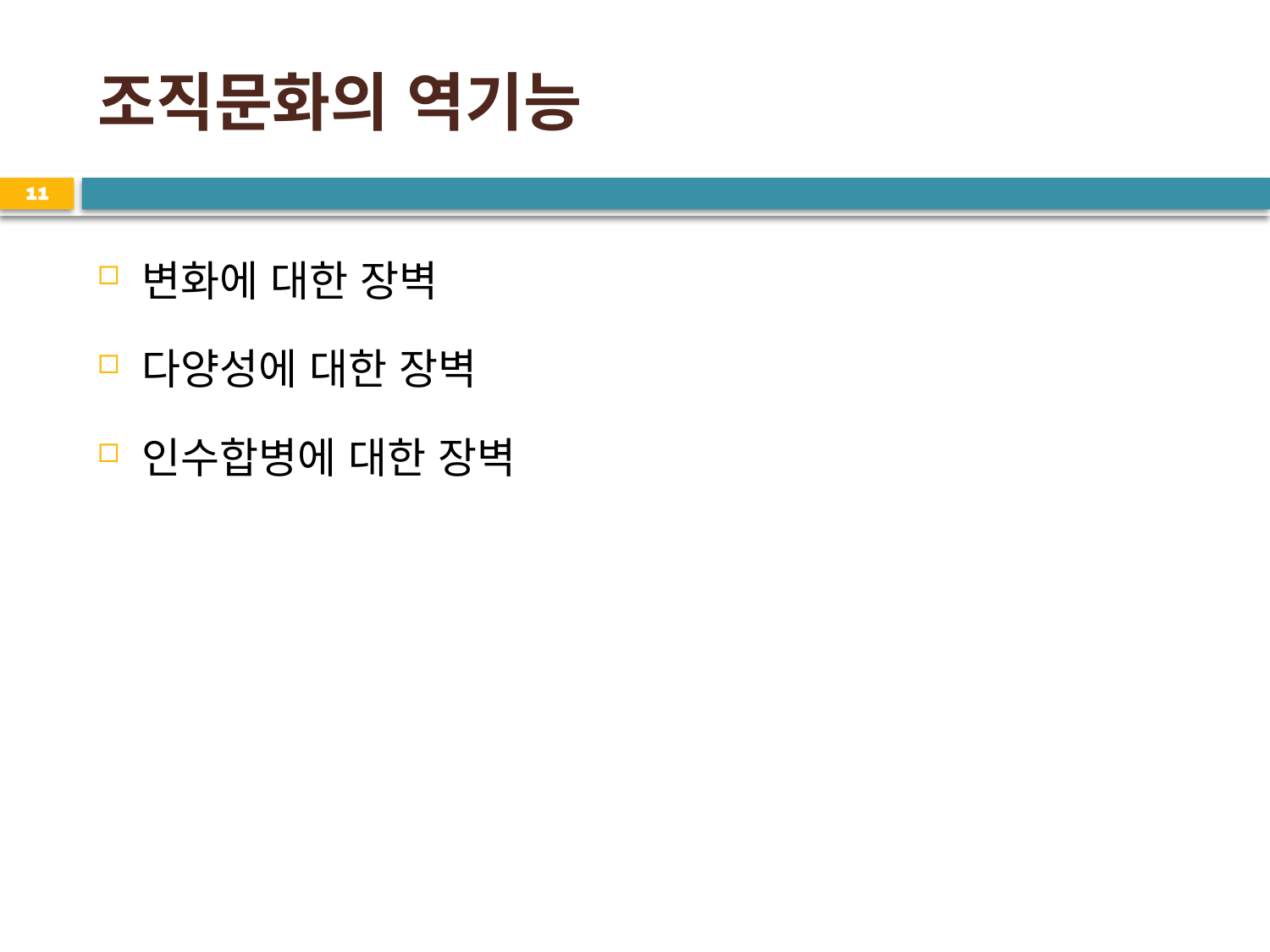

# 조직문화의 역기능
11
변화에 대한 장벽
다양성에 대한 장벽
인수합병에 대한 장벽